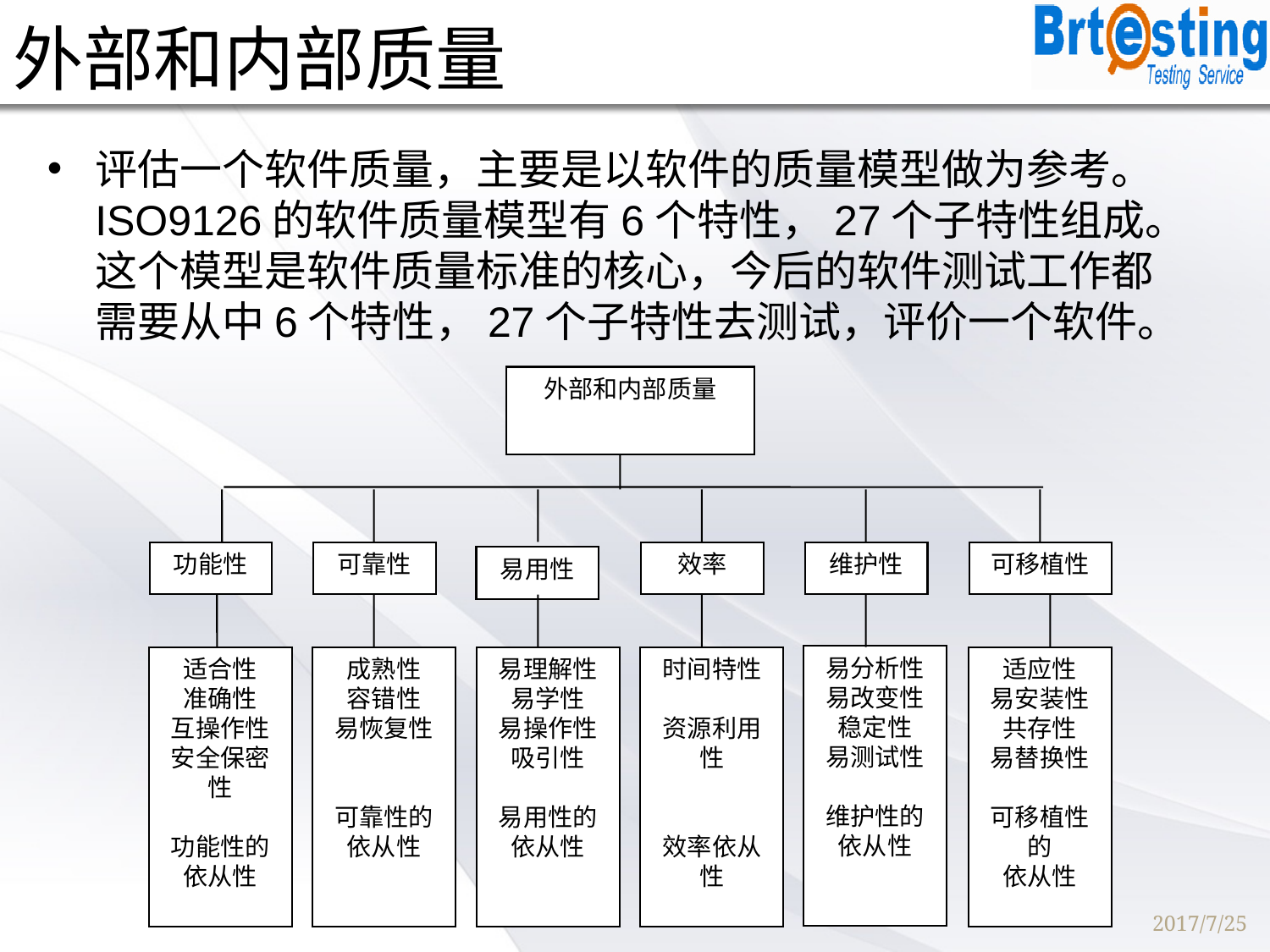

# 外部和内部质量
评估一个软件质量，主要是以软件的质量模型做为参考。ISO9126的软件质量模型有6个特性，27个子特性组成。这个模型是软件质量标准的核心，今后的软件测试工作都需要从中6个特性，27个子特性去测试，评价一个软件。

外部和内部质量

功能性
可靠性
效率
维护性
可移植性
易用性

易分析性
易改变性
稳定性
易测试性

维护性的
依从性
适合性
准确性
互操作性
安全保密性

功能性的
依从性
成熟性
容错性
易恢复性

可靠性的
依从性
易理解性
易学性
易操作性
吸引性

易用性的
依从性
时间特性

资源利用性

效率依从性

适应性
易安装性
共存性
易替换性

可移植性的
依从性
2017/7/25